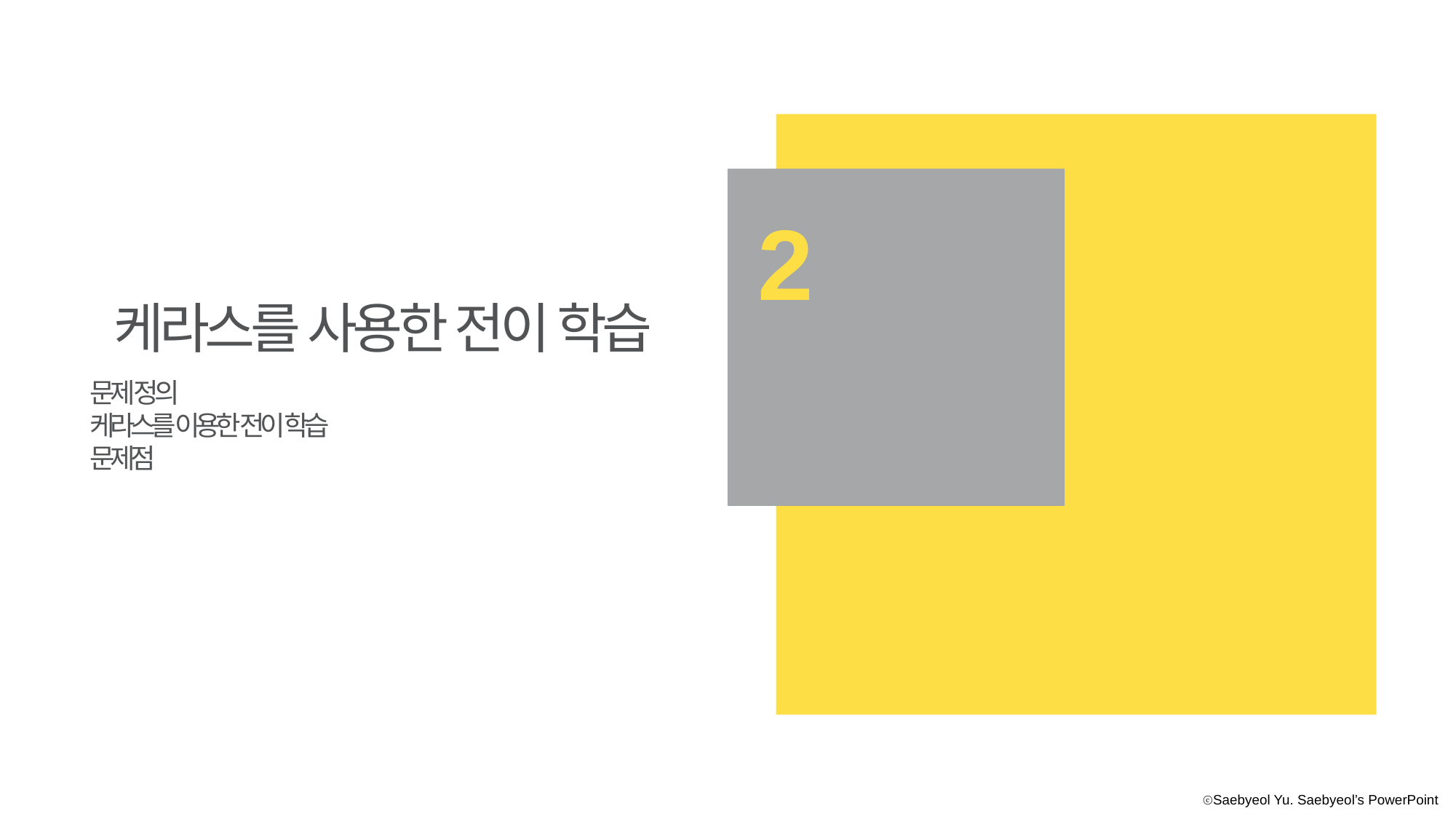

2
케라스를 사용한 전이 학습
문제 정의
케라스를 이용한 전이 학습
문제점